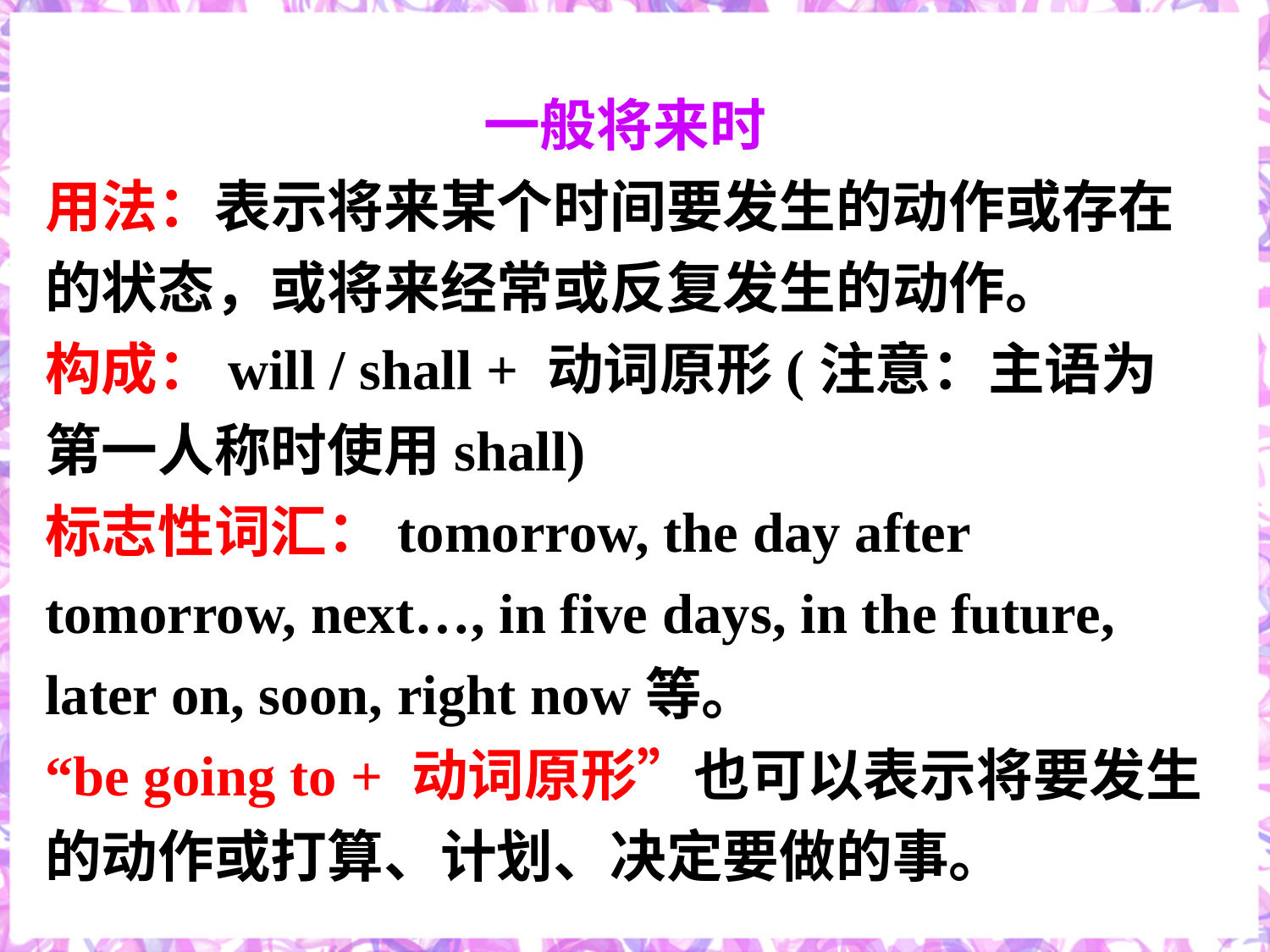

一般将来时
用法：表示将来某个时间要发生的动作或存在的状态，或将来经常或反复发生的动作。
构成：will / shall + 动词原形(注意：主语为第一人称时使用shall)
标志性词汇：tomorrow, the day after tomorrow, next…, in five days, in the future, later on, soon, right now等。
“be going to + 动词原形”也可以表示将要发生的动作或打算、计划、决定要做的事。